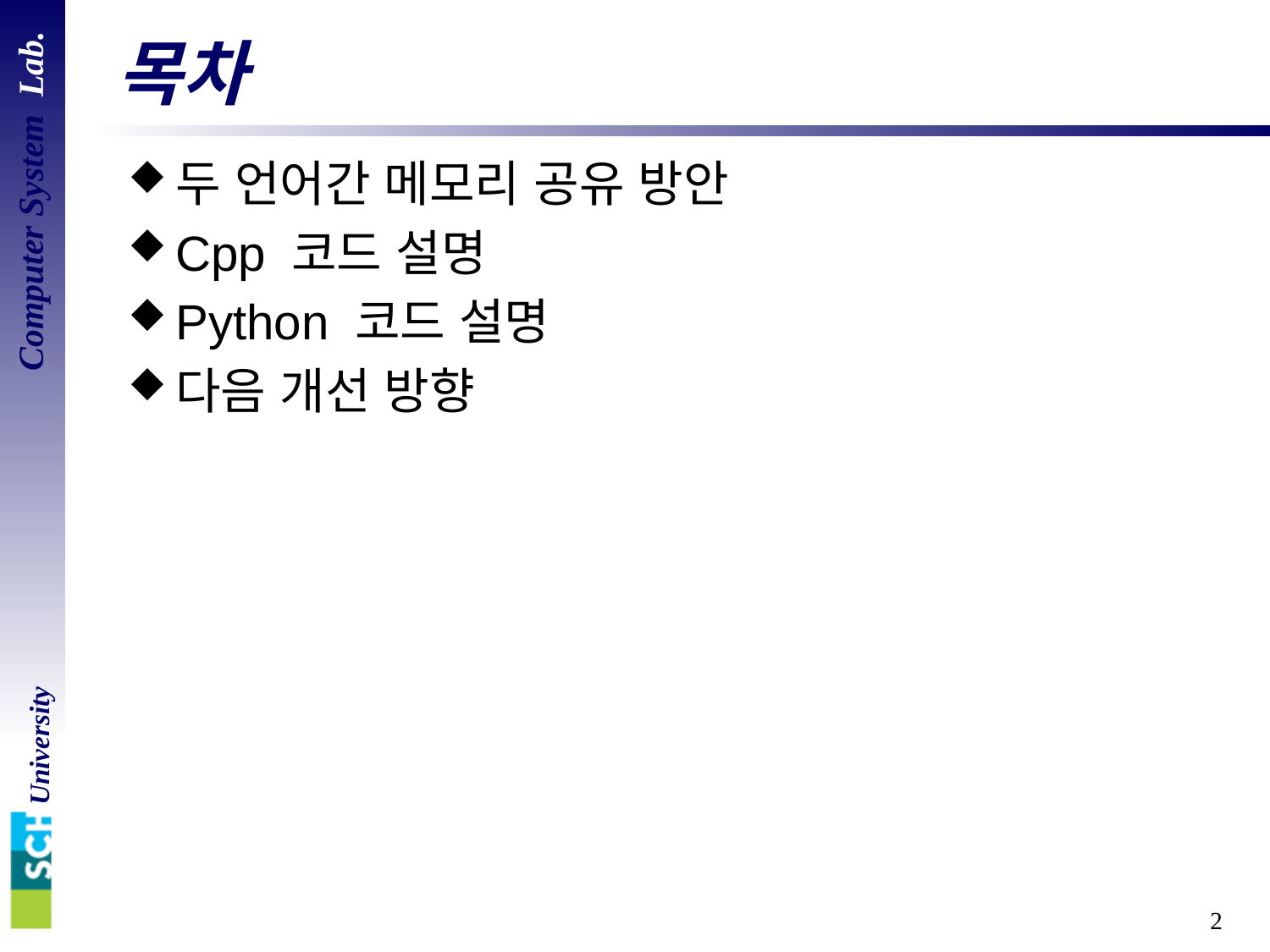

# 목차
두 언어간 메모리 공유 방안
Cpp 코드 설명
Python 코드 설명
다음 개선 방향